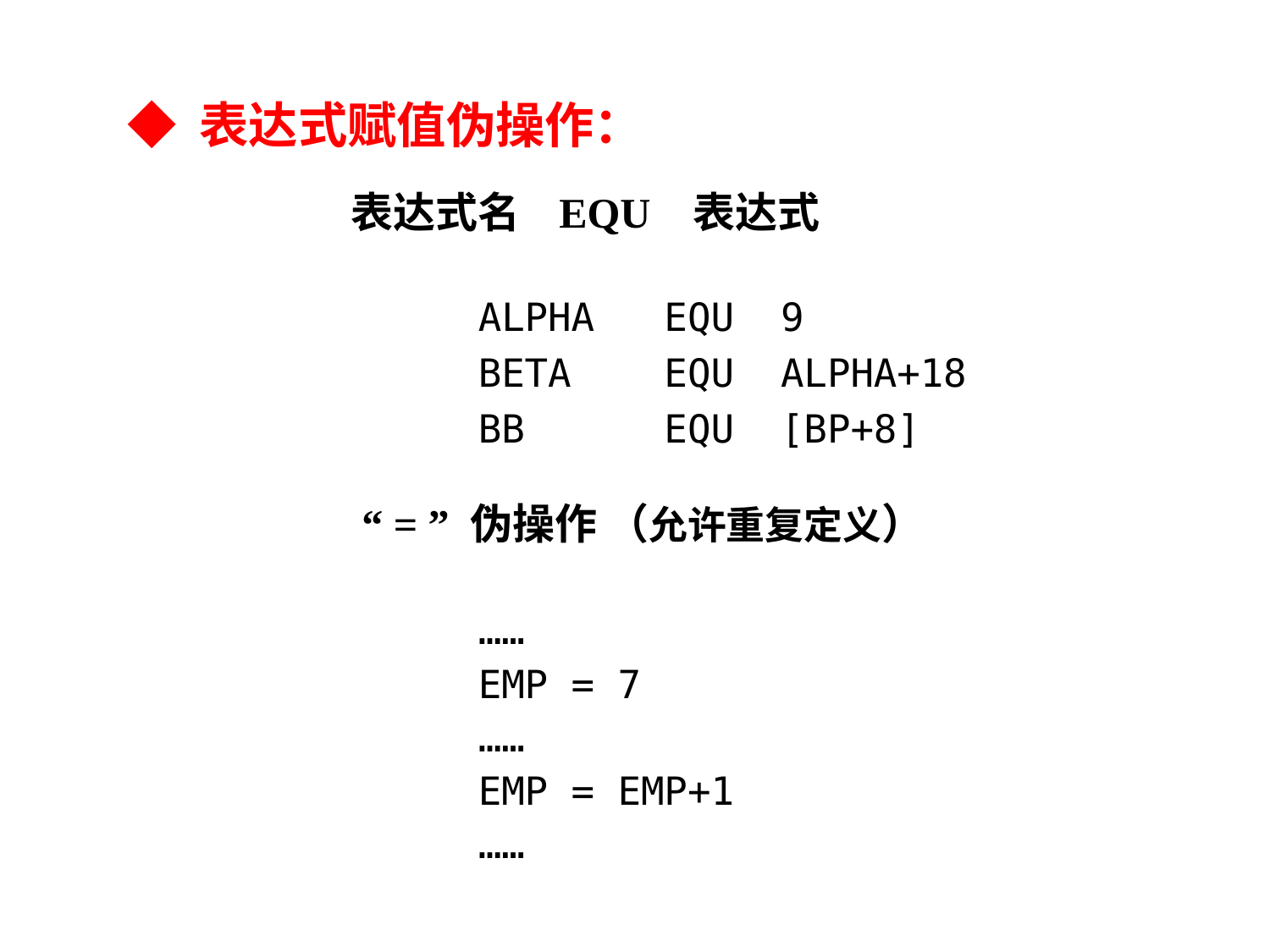

◆ 表达式赋值伪操作：
表达式名   EQU   表达式

ALPHA   EQU  9
BETA    EQU  ALPHA+18
BB      EQU  [BP+8]

 “ = ” 伪操作 （允许重复定义）

……
EMP = 7
……
EMP = EMP+1
……